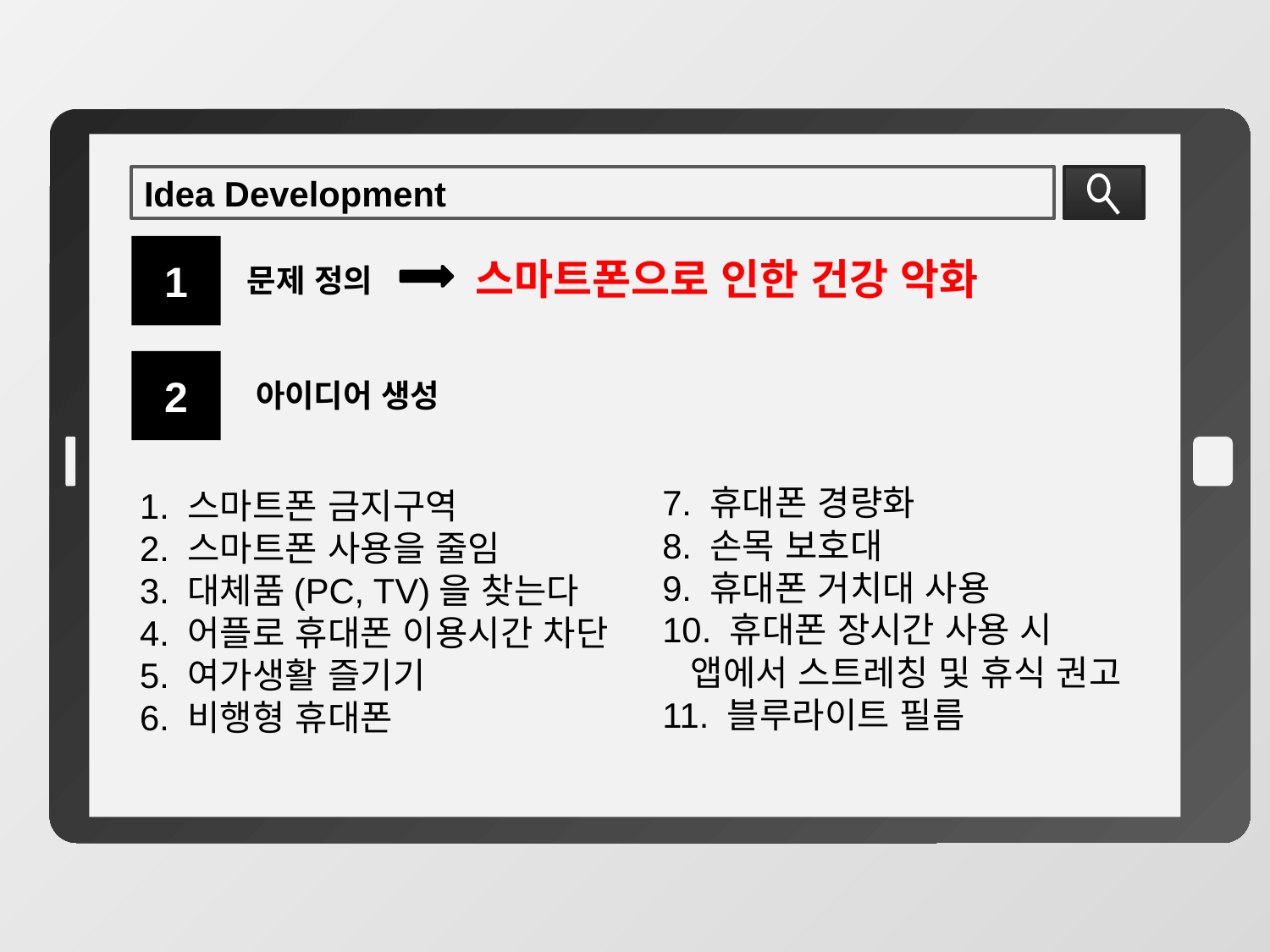

Idea Development

1
스마트폰으로 인한 건강 악화
문제 정의

2
아이디어 생성

7. 휴대폰 경량화
8. 손목 보호대
9. 휴대폰 거치대 사용
10. 휴대폰 장시간 사용 시
  앱에서 스트레칭 및 휴식 권고
11. 블루라이트 필름
1. 스마트폰 금지구역
2. 스마트폰 사용을 줄임
3. 대체품(PC, TV)을 찾는다
4. 어플로 휴대폰 이용시간 차단
5. 여가생활 즐기기
6. 비행형 휴대폰